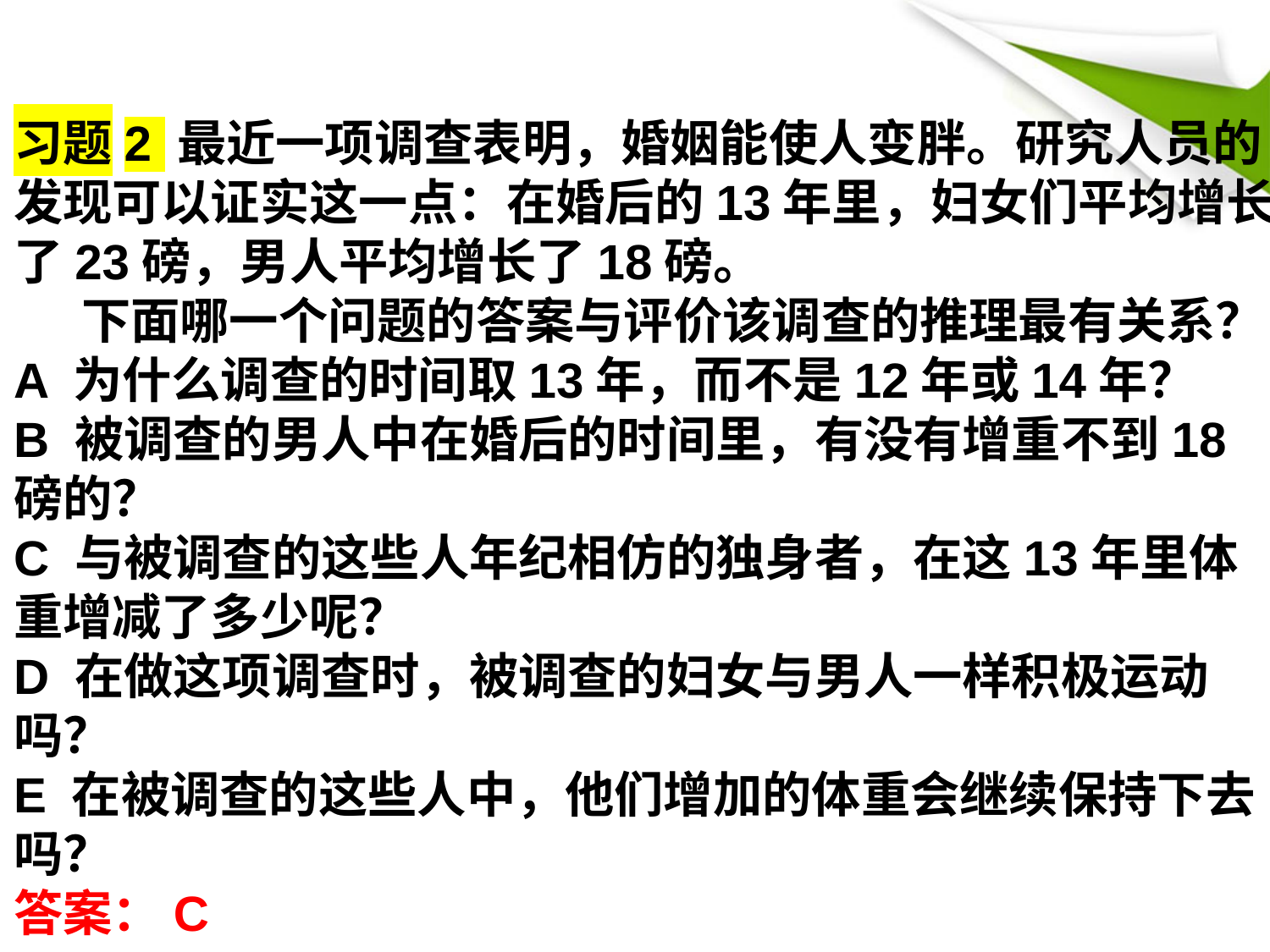

习题2 最近一项调查表明，婚姻能使人变胖。研究人员的发现可以证实这一点：在婚后的13年里，妇女们平均增长了23磅，男人平均增长了18磅。
     下面哪一个问题的答案与评价该调查的推理最有关系？
A 为什么调查的时间取13年，而不是12年或14年？
B 被调查的男人中在婚后的时间里，有没有增重不到18磅的？
C 与被调查的这些人年纪相仿的独身者，在这13年里体重增减了多少呢？
D 在做这项调查时，被调查的妇女与男人一样积极运动吗？
E 在被调查的这些人中，他们增加的体重会继续保持下去吗？
答案：C